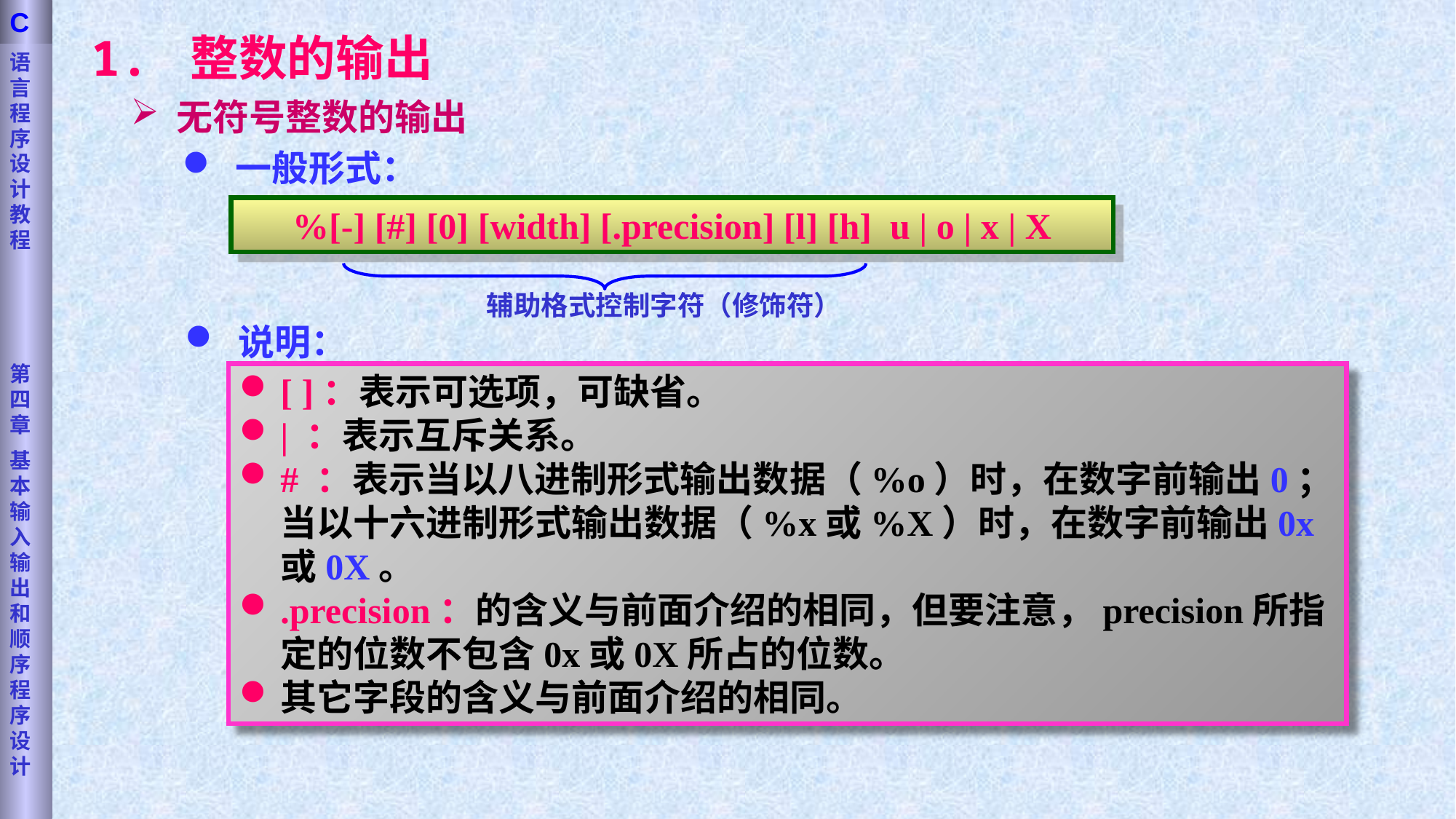

语言程序设计教程

第四章
基本输入输出和顺序程序设计
C
1. 整数的输出
 无符号整数的输出
 一般形式：

%[-] [#] [0] [width] [.precision] [l] [h]  u | o | x | X
辅助格式控制字符（修饰符）
 说明：
[ ]：表示可选项，可缺省。
| ：表示互斥关系。
# ：表示当以八进制形式输出数据（%o）时，在数字前输出0；当以十六进制形式输出数据（%x或%X）时，在数字前输出0x或0X。
.precision：的含义与前面介绍的相同，但要注意，precision所指定的位数不包含0x或0X所占的位数。
其它字段的含义与前面介绍的相同。